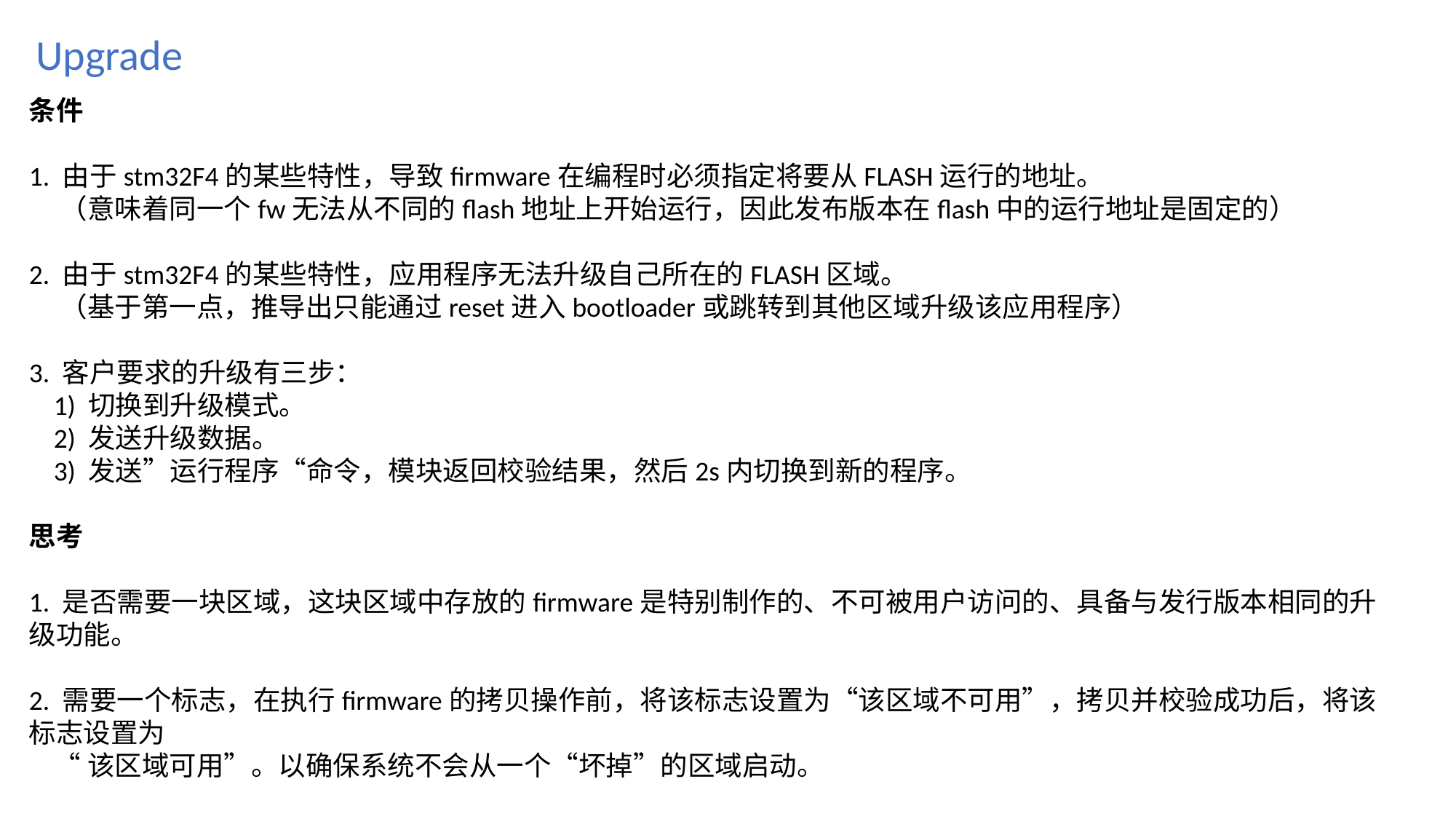

Upgrade
条件

1. 由于stm32F4的某些特性，导致firmware在编程时必须指定将要从FLASH运行的地址。
    （意味着同一个fw无法从不同的flash地址上开始运行，因此发布版本在flash中的运行地址是固定的）

2. 由于stm32F4的某些特性，应用程序无法升级自己所在的FLASH区域。
    （基于第一点，推导出只能通过reset进入bootloader或跳转到其他区域升级该应用程序）

3. 客户要求的升级有三步：
    1) 切换到升级模式。
    2) 发送升级数据。
    3) 发送”运行程序“命令，模块返回校验结果，然后2s内切换到新的程序。

思考

1. 是否需要一块区域，这块区域中存放的firmware是特别制作的、不可被用户访问的、具备与发行版本相同的升级功能。

2. 需要一个标志，在执行firmware的拷贝操作前，将该标志设置为“该区域不可用”，拷贝并校验成功后，将该标志设置为
    “该区域可用”。以确保系统不会从一个“坏掉”的区域启动。